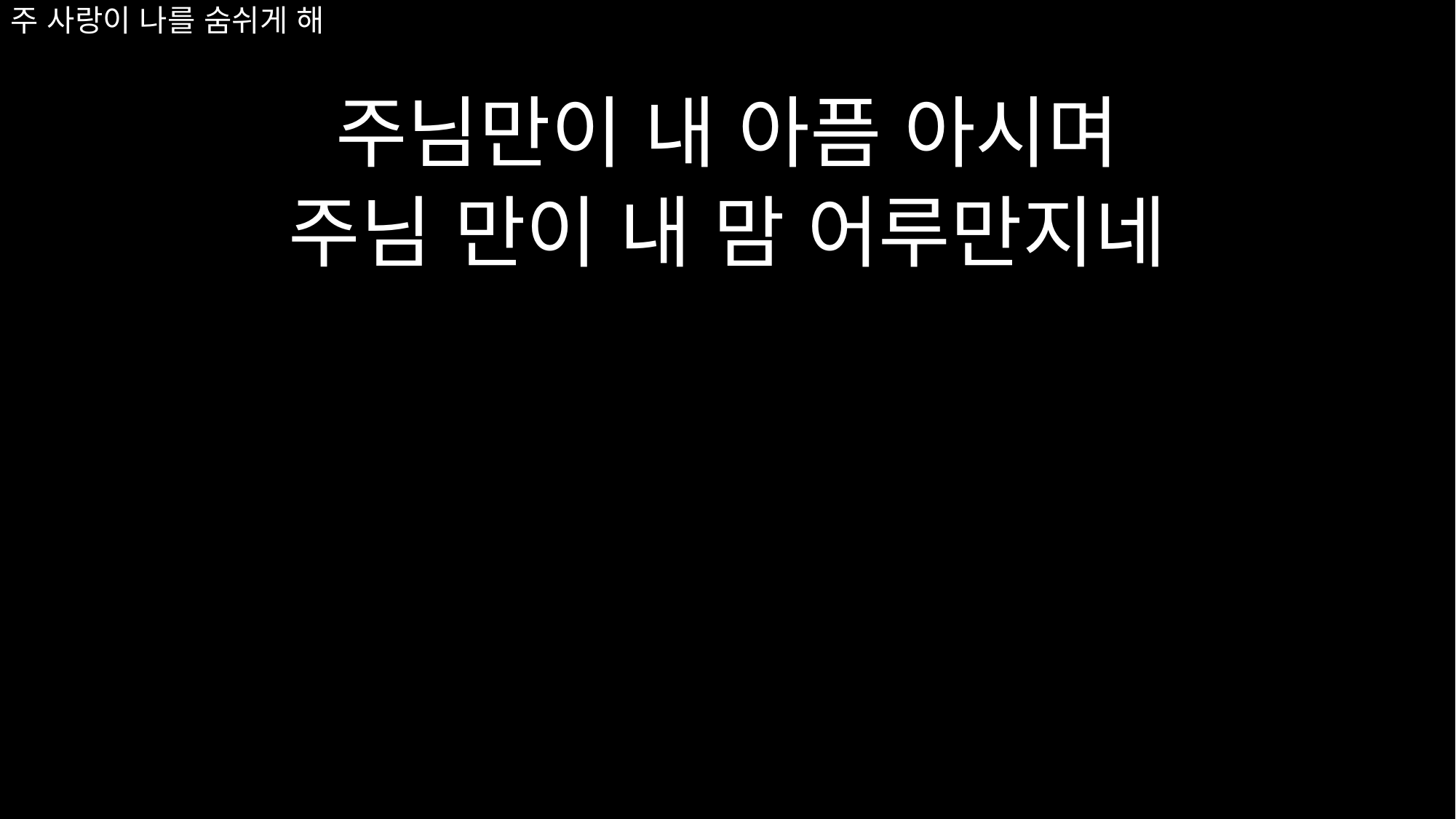

# 주 사랑이 나를 숨쉬게 해
주님만이 내 아픔 아시며
주님 만이 내 맘 어루만지네